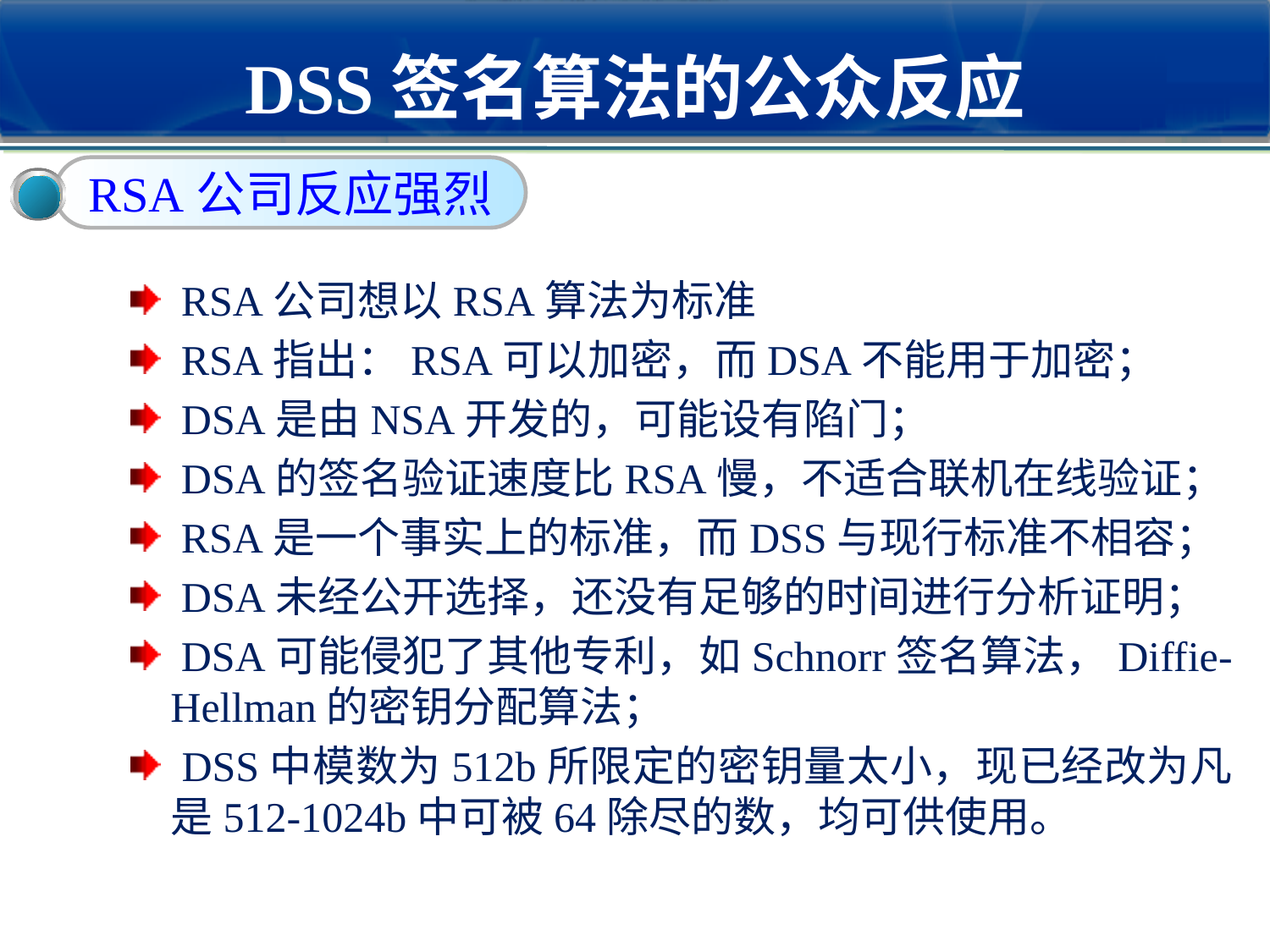

# DSS签名算法的公众反应
RSA公司反应强烈

 RSA公司想以RSA算法为标准
 RSA指出：RSA可以加密，而DSA不能用于加密；
 DSA是由NSA开发的，可能设有陷门；
 DSA的签名验证速度比RSA慢，不适合联机在线验证；
 RSA是一个事实上的标准，而DSS与现行标准不相容；
 DSA未经公开选择，还没有足够的时间进行分析证明；
 DSA可能侵犯了其他专利，如Schnorr签名算法，Diffie-Hellman的密钥分配算法；
 DSS中模数为512b所限定的密钥量太小，现已经改为凡是512-1024b中可被64除尽的数，均可供使用。